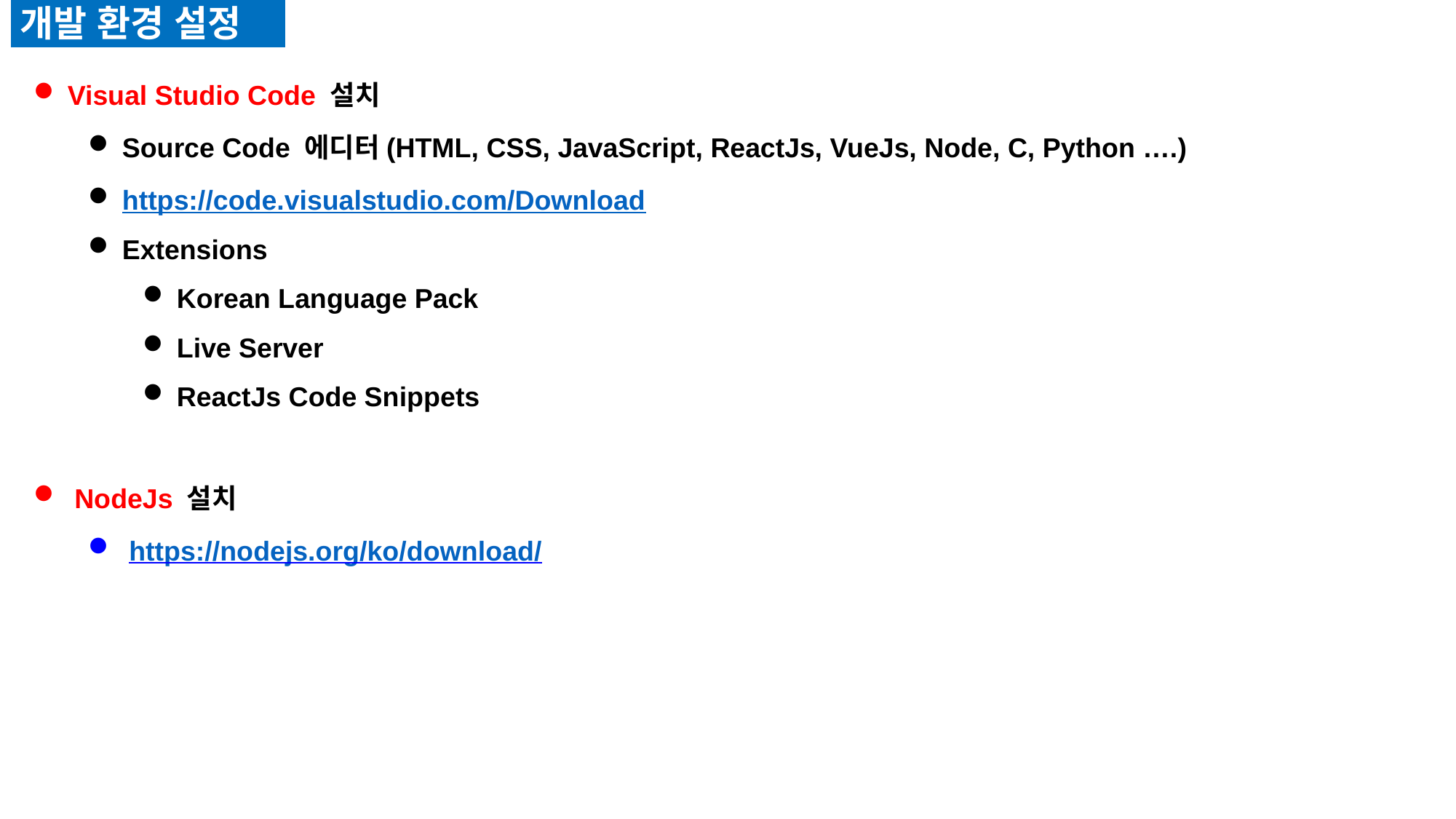

개발 환경 설정
Visual Studio Code 설치
Source Code 에디터(HTML, CSS, JavaScript, ReactJs, VueJs, Node, C, Python ….)
https://code.visualstudio.com/Download
Extensions
Korean Language Pack
Live Server
ReactJs Code Snippets

NodeJs 설치
https://nodejs.org/ko/download/